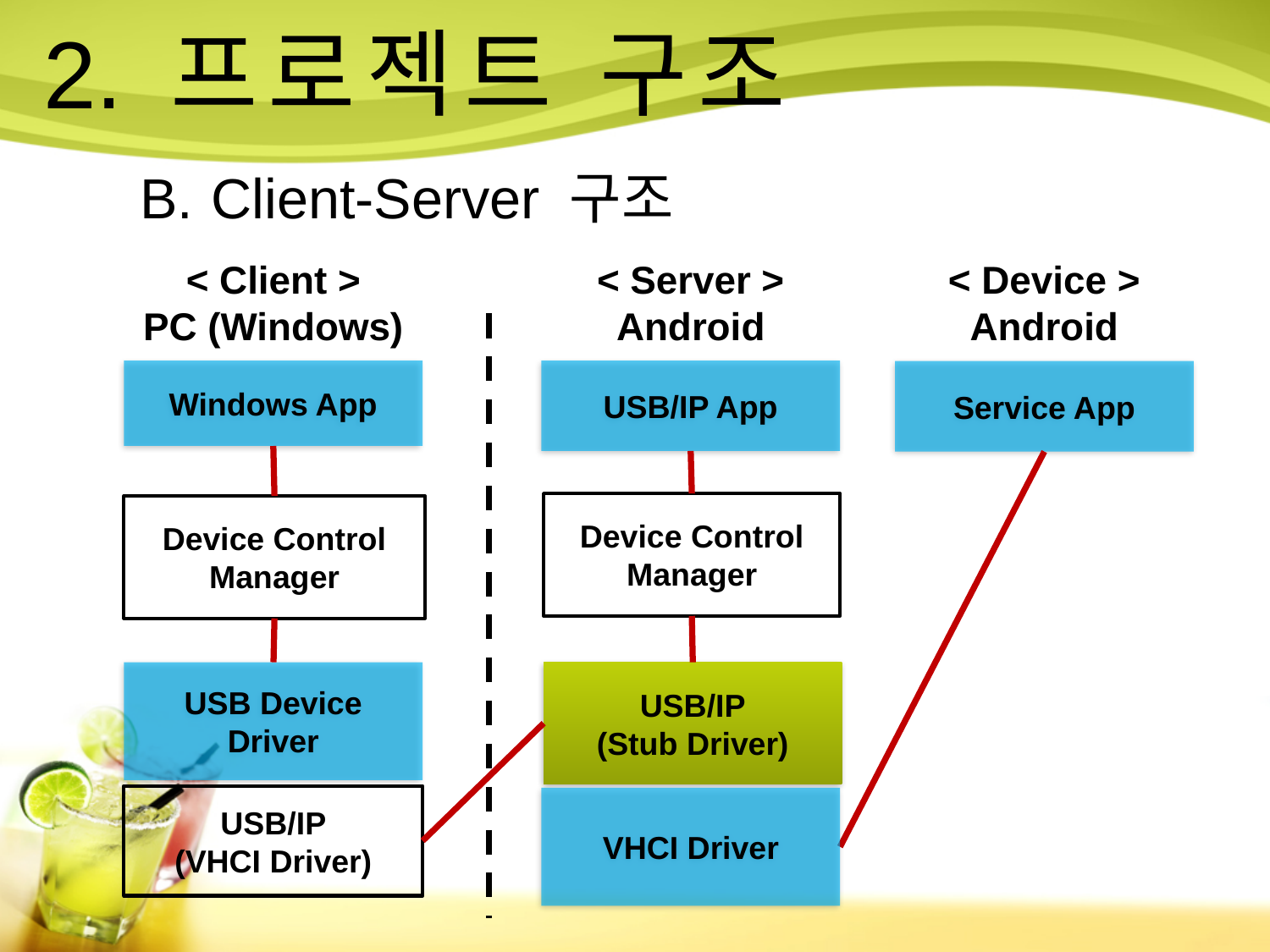

# 프로젝트 구조
Client-Server 구조

< Client >
PC (Windows)
< Server >
Android
< Device >
Android
Windows App
USB/IP App
Service App
Device Control Manager
Device Control Manager
USB/IP
(Stub Driver)
USB Device Driver
USB/IP
(VHCI Driver)
VHCI Driver